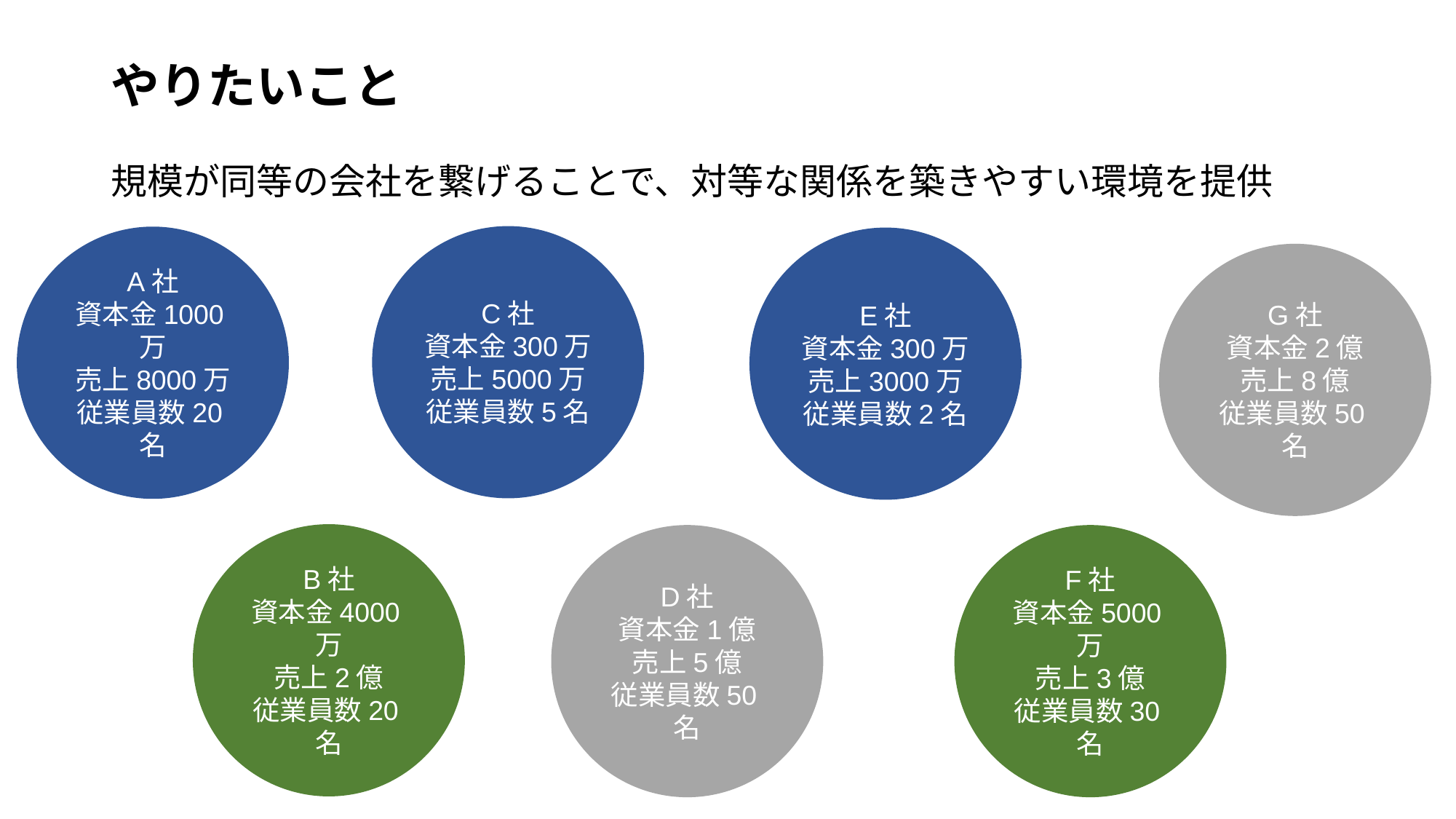

# やりたいこと
規模が同等の会社を繋げることで、対等な関係を築きやすい環境を提供
C社
資本金300万
売上5000万
従業員数5名
A社
資本金1000万
売上8000万
従業員数20名
E社
資本金300万
売上3000万
従業員数2名
G社
資本金2億
売上8億
従業員数50名
B社
資本金4000万
売上2億
従業員数20名
D社
資本金1億
売上5億
従業員数50名
F社
資本金5000万
売上3億
従業員数30名